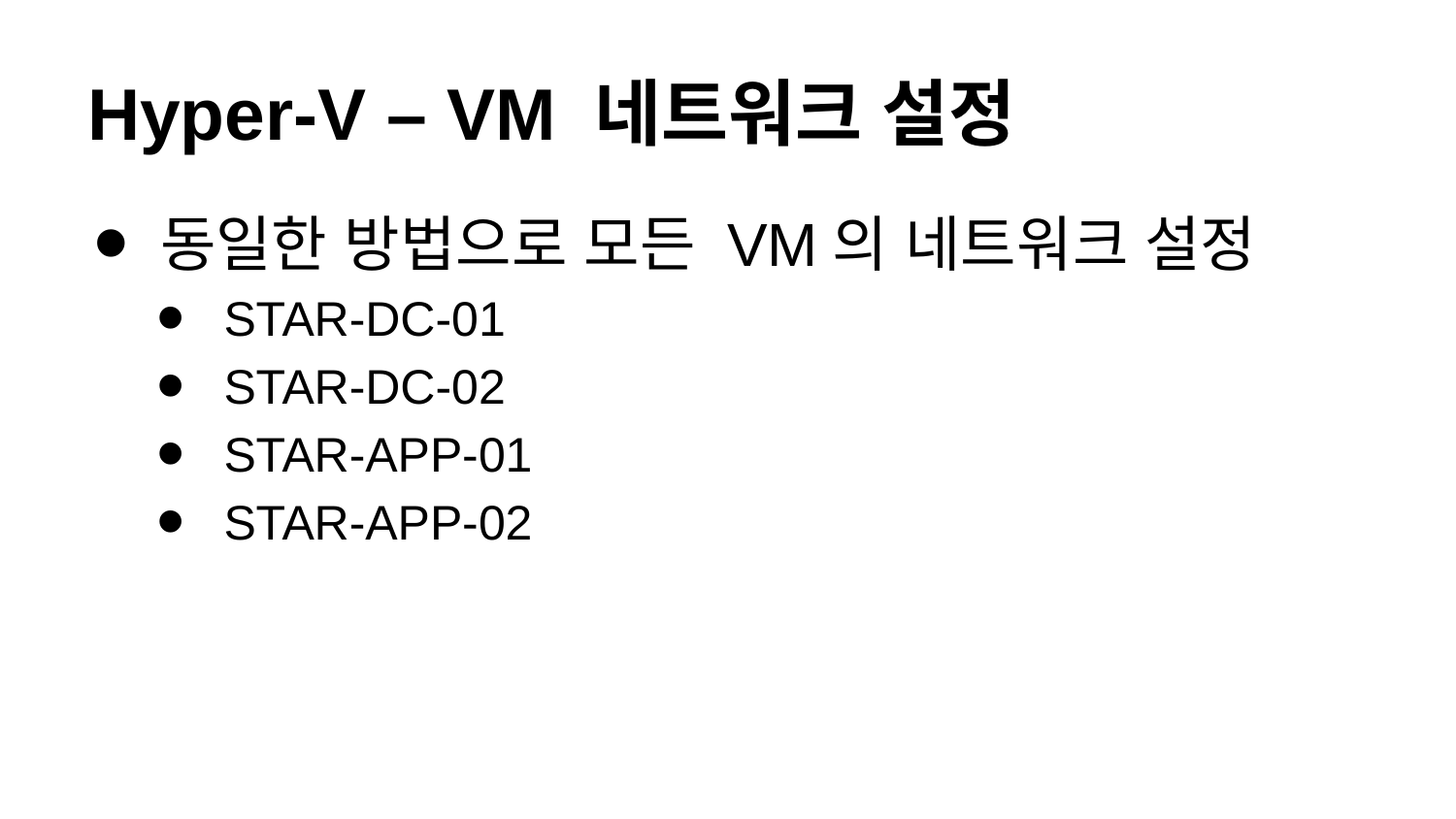

# Hyper-V – VM 네트워크 설정
동일한 방법으로 모든 VM의 네트워크 설정
STAR-DC-01
STAR-DC-02
STAR-APP-01
STAR-APP-02